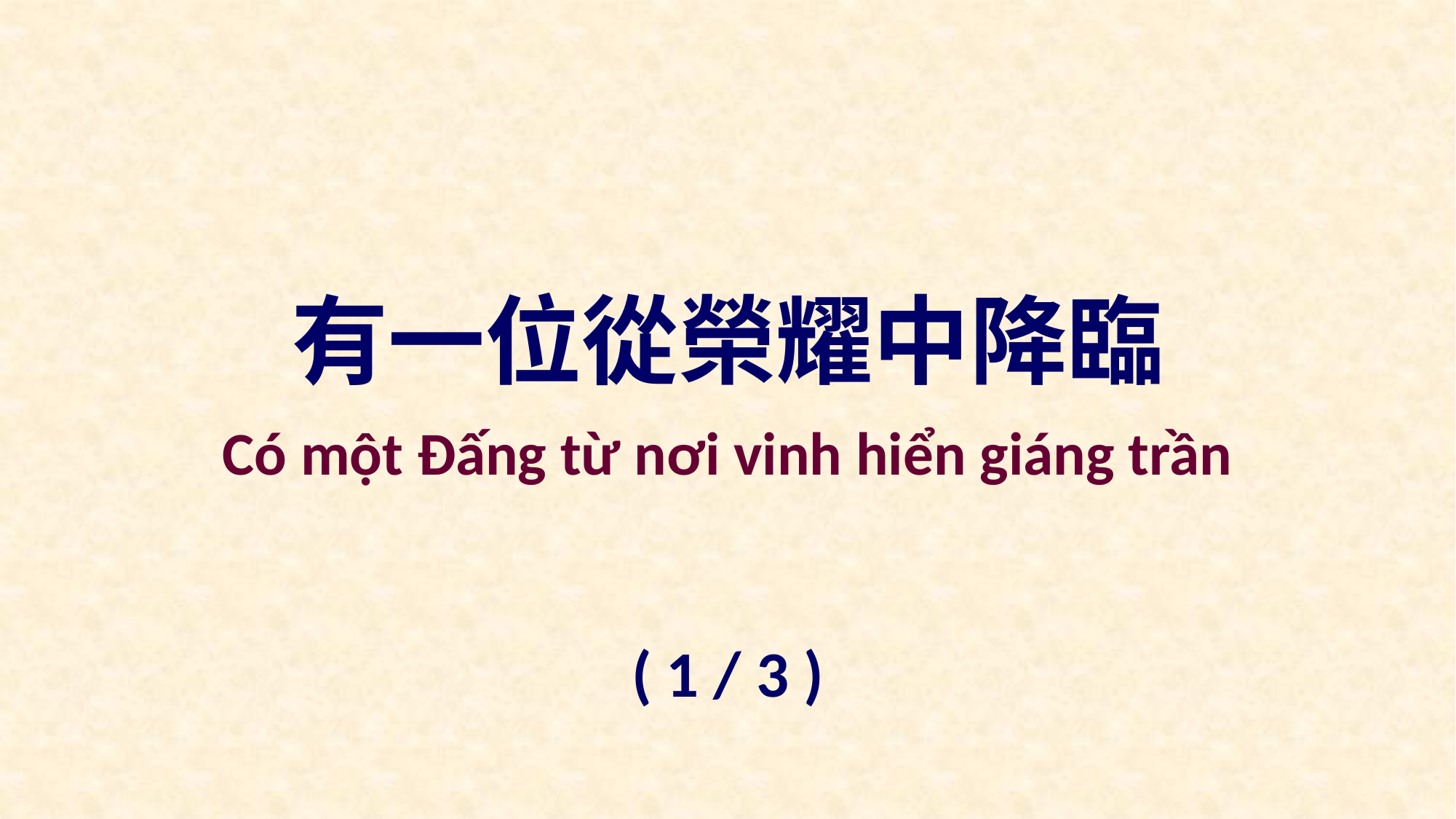

有一位從榮耀中降臨
Có một Đấng từ nơi vinh hiển giáng trần
( 1 / 3 )